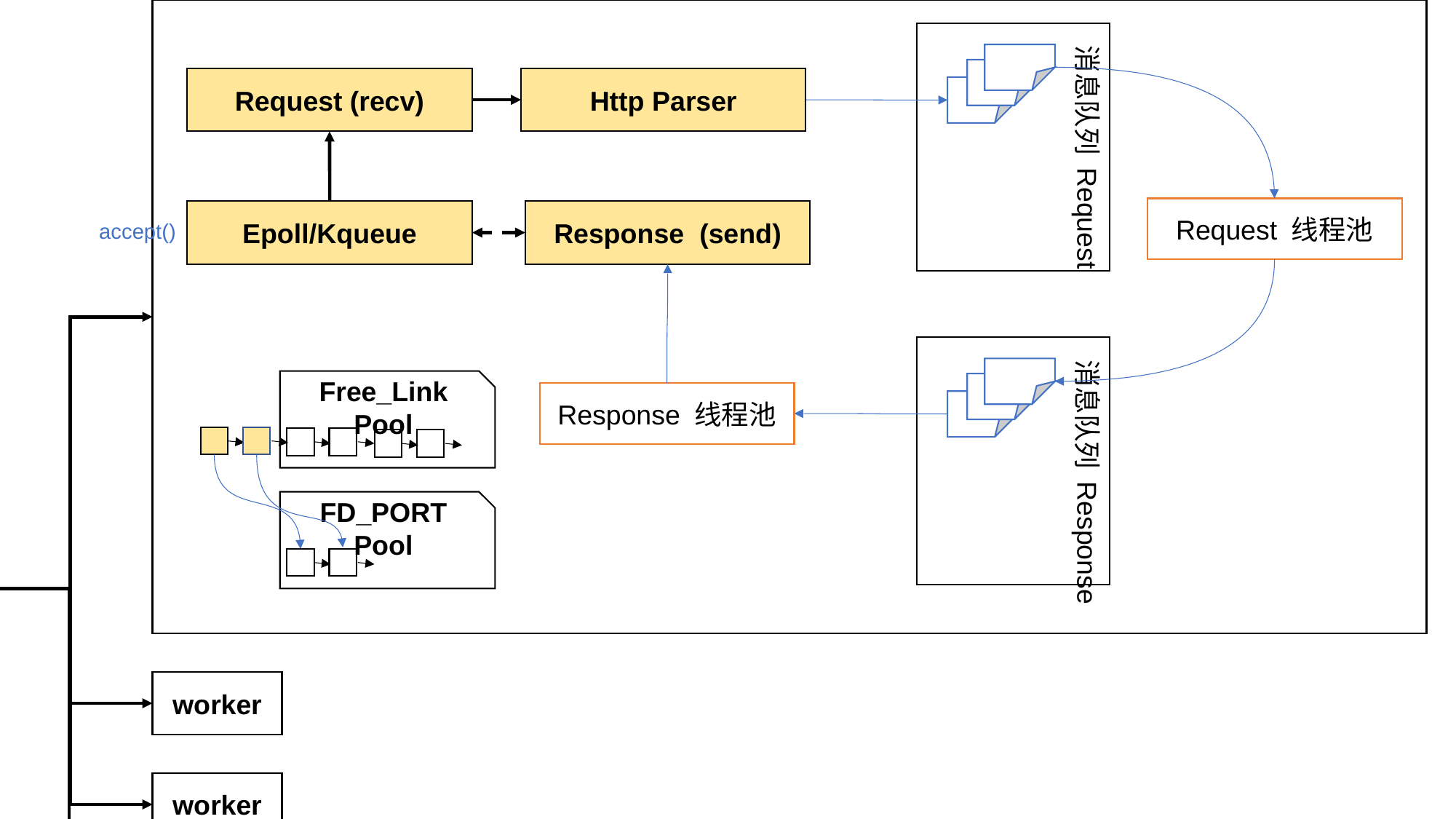

消息队列 Request

Request (recv)
Http Parser
Request 线程池
Response  (send)
Epoll/Kqueue

消息队列 Response

Free_Link Pool

Response 线程池
FD_PORT Pool

accept()
master
worker
worker
worker